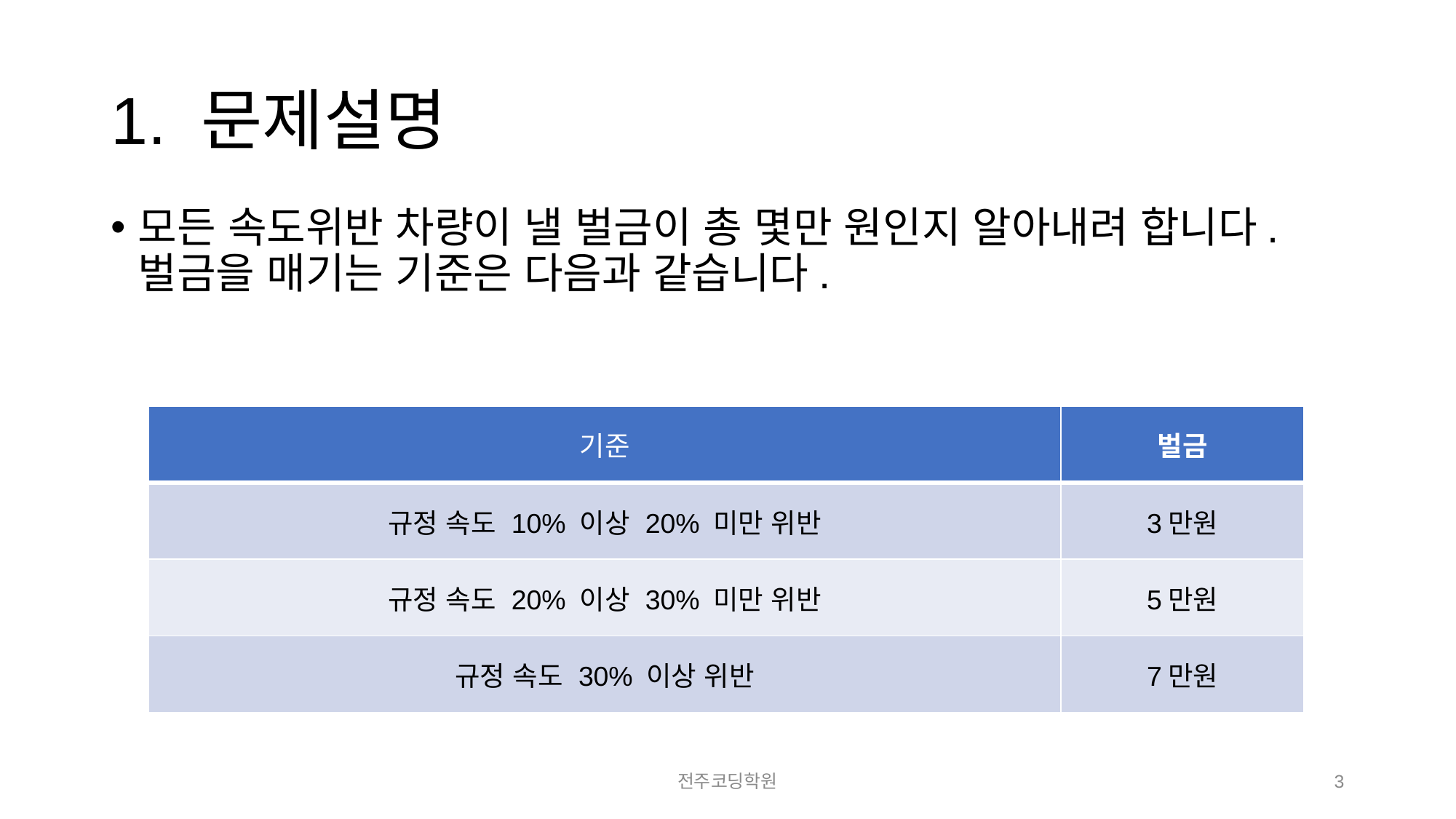

# 1. 문제설명
모든 속도위반 차량이 낼 벌금이 총 몇만 원인지 알아내려 합니다. 벌금을 매기는 기준은 다음과 같습니다.
| 기준 | 벌금 |
| --- | --- |
| 규정 속도 10% 이상 20% 미만 위반 | 3만원 |
| 규정 속도 20% 이상 30% 미만 위반 | 5만원 |
| 규정 속도 30% 이상 위반 | 7만원 |
전주코딩학원
3